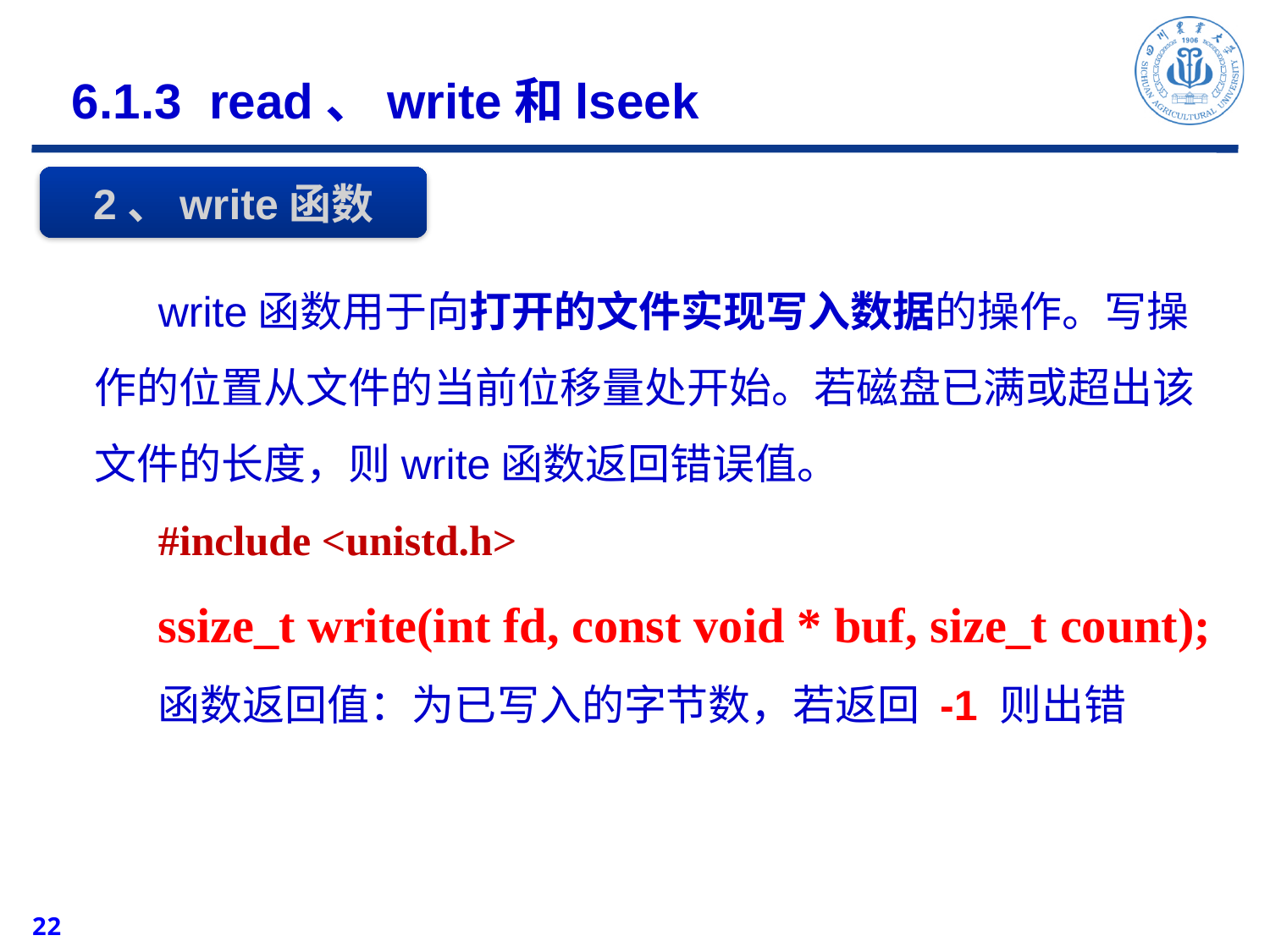

6.1.3  read、write和lseek
2、write函数
write函数用于向打开的文件实现写入数据的操作。写操作的位置从文件的当前位移量处开始。若磁盘已满或超出该文件的长度，则write函数返回错误值。
#include <unistd.h>
ssize_t write(int fd, const void * buf, size_t count);
函数返回值：为已写入的字节数，若返回 -1 则出错